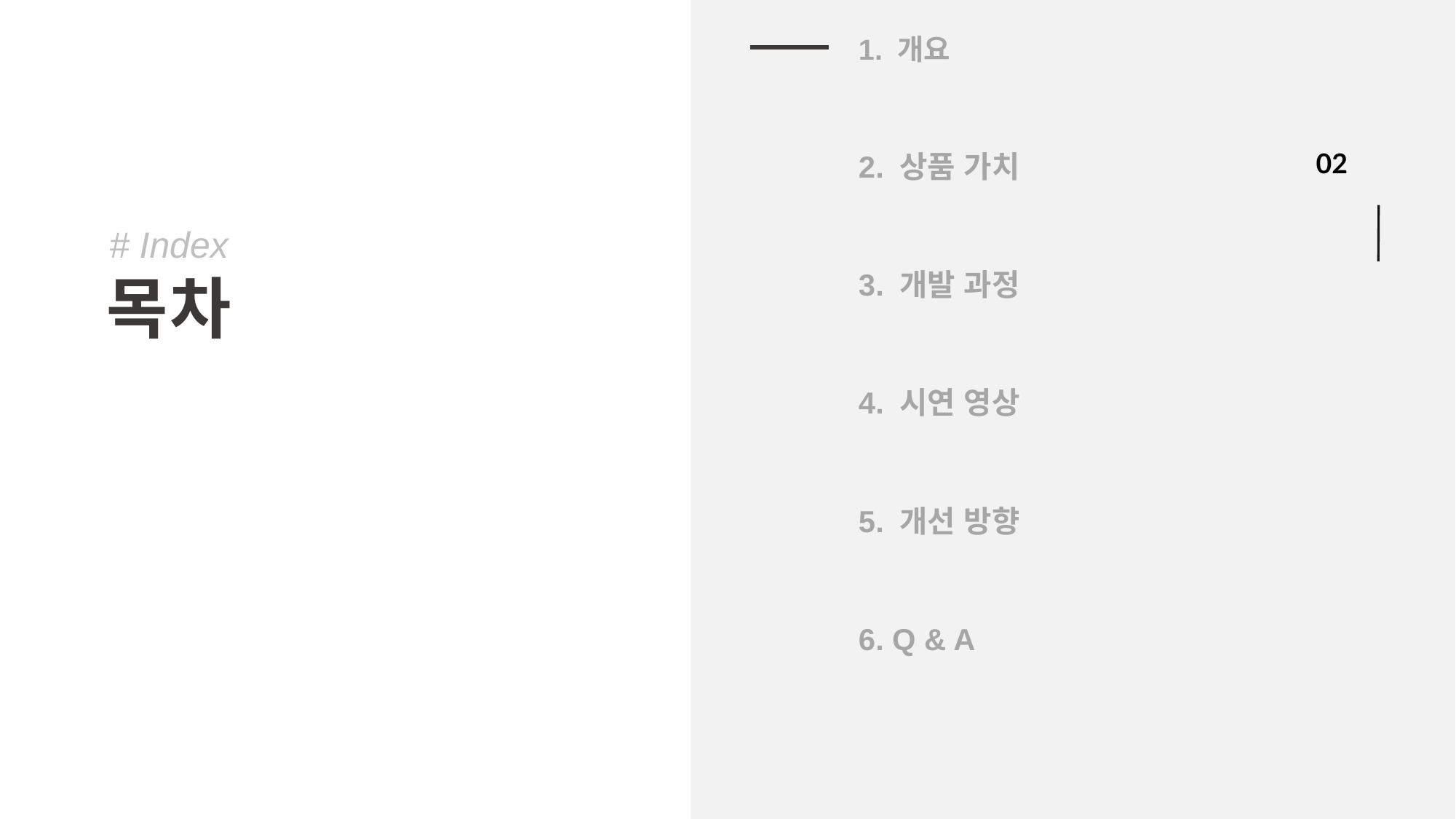

1. 개요

2. 상품 가치

3. 개발 과정

4. 시연 영상

5. 개선 방향

6. Q & A
# Index
목차